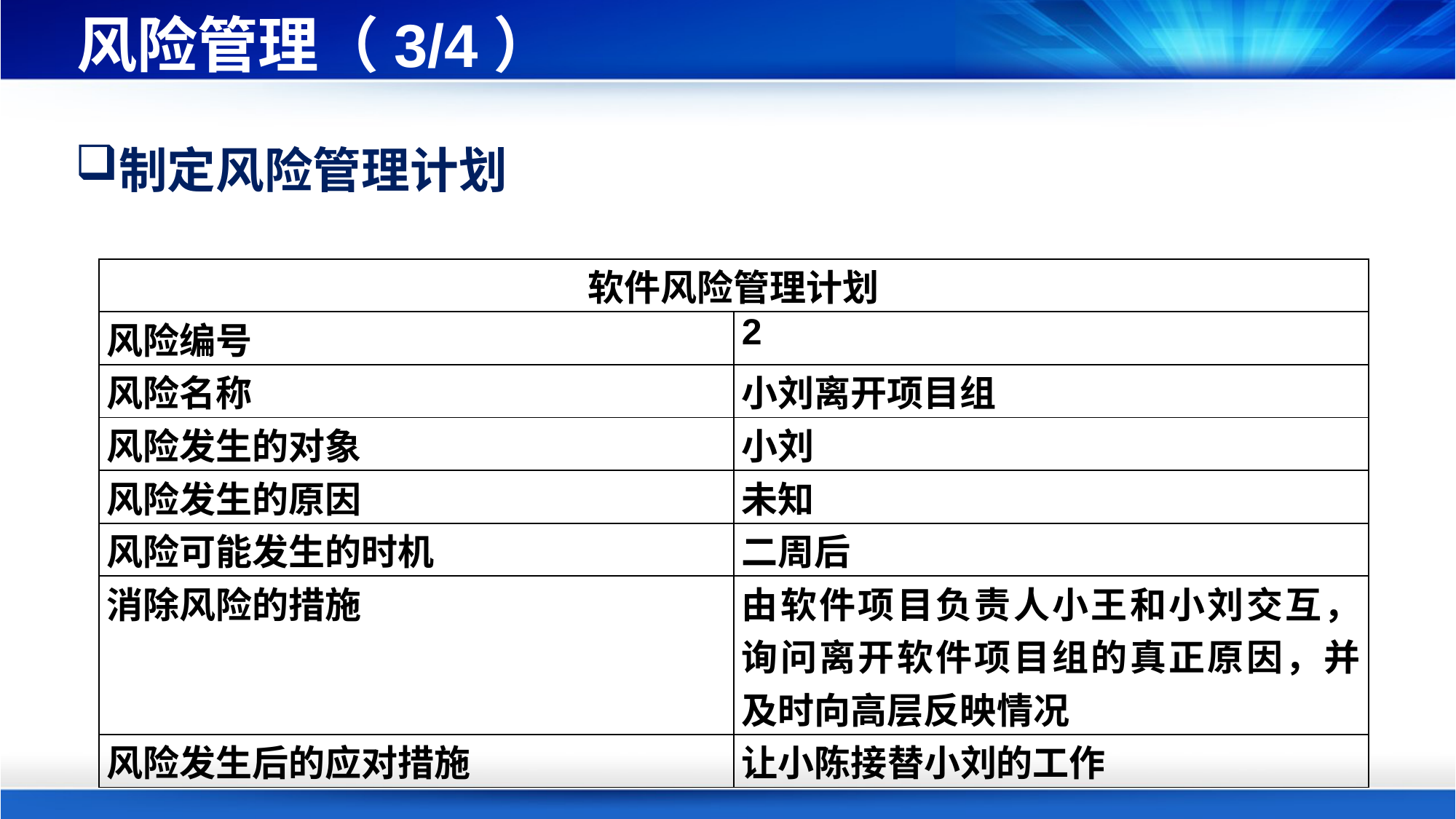

# 风险管理（3/4）
制定风险管理计划
| 软件风险管理计划 |  |
| --- | --- |
| 风险编号 | 2 |
| 风险名称 | 小刘离开项目组 |
| 风险发生的对象 | 小刘 |
| 风险发生的原因 | 未知 |
| 风险可能发生的时机 | 二周后 |
| 消除风险的措施 | 由软件项目负责人小王和小刘交互，询问离开软件项目组的真正原因，并及时向高层反映情况 |
| 风险发生后的应对措施 | 让小陈接替小刘的工作 |